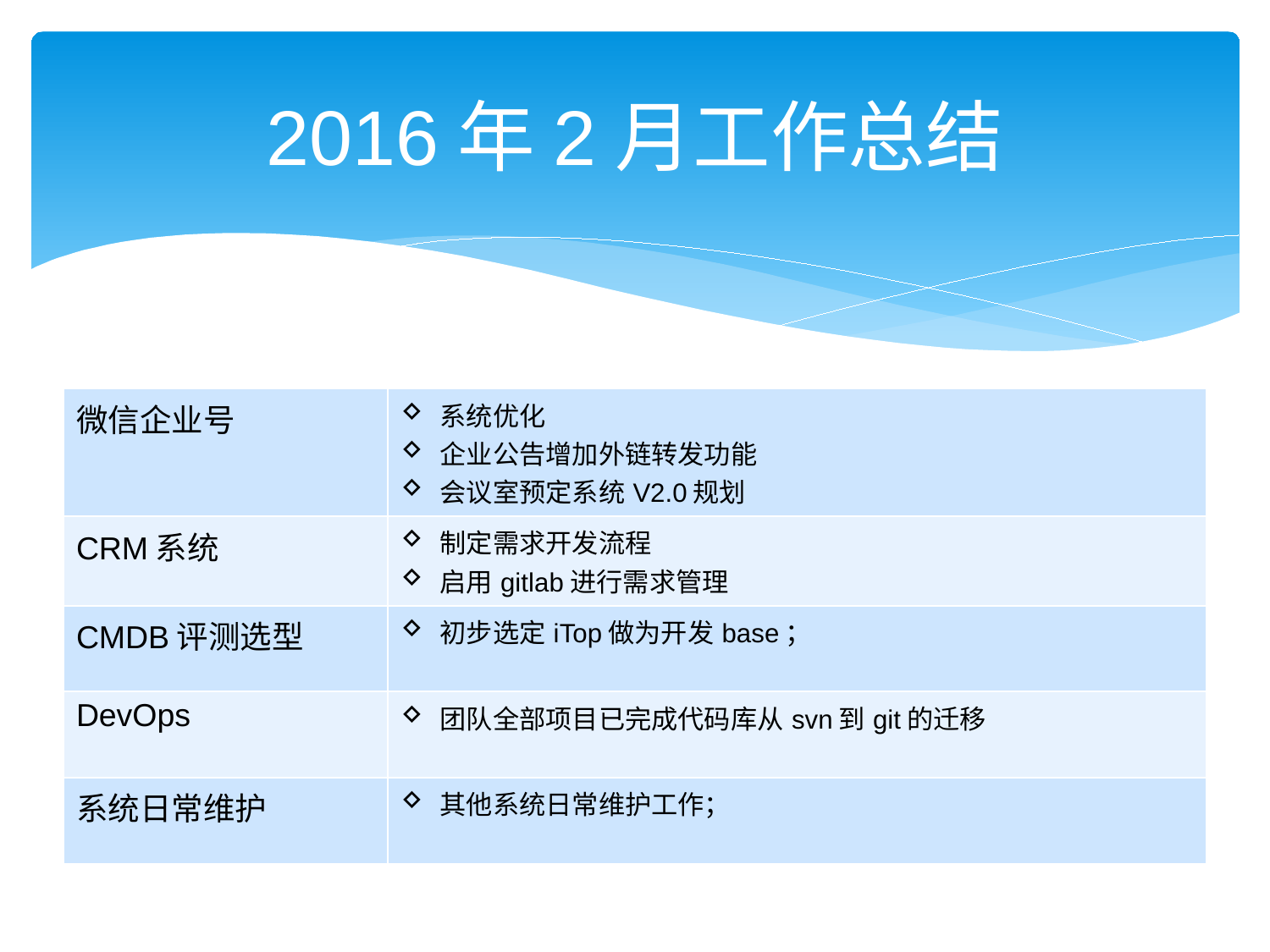

# 2016年2月工作总结
| 微信企业号 | 系统优化 企业公告增加外链转发功能 会议室预定系统V2.0规划 |
| --- | --- |
| CRM系统 | 制定需求开发流程 启用gitlab进行需求管理 |
| CMDB评测选型 | 初步选定iTop做为开发base； |
| DevOps | 团队全部项目已完成代码库从svn到git的迁移 |
| 系统日常维护 | 其他系统日常维护工作； |